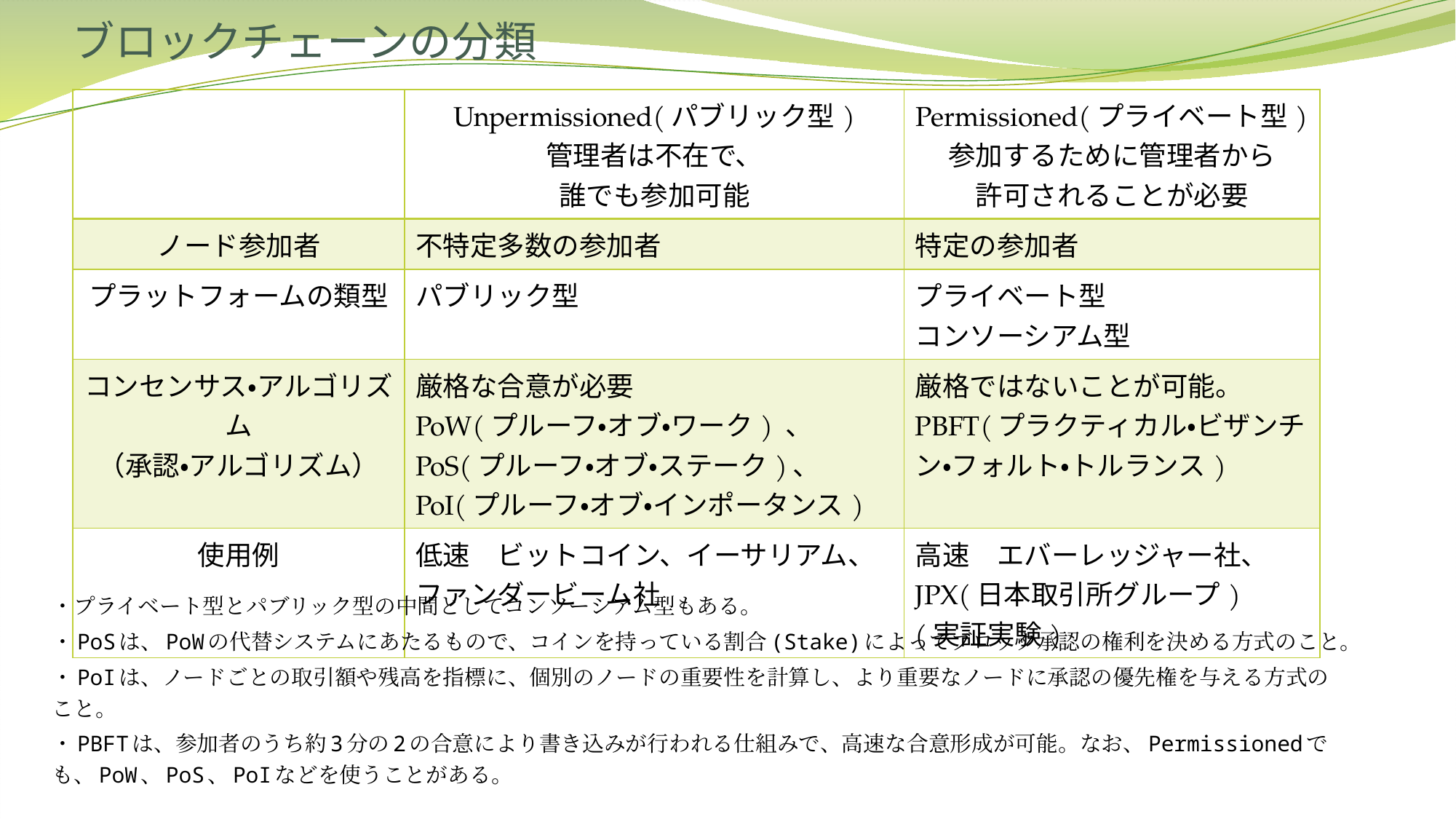

# ブロックチェーンの分類
|  | Unpermissioned(パブリック型) 管理者は不在で、 誰でも参加可能 | Permissioned(プライベート型) 参加するために管理者から 許可されることが必要 |
| --- | --- | --- |
| ノード参加者 | 不特定多数の参加者 | 特定の参加者 |
| プラットフォームの類型 | パブリック型 | プライベート型 コンソーシアム型 |
| コンセンサス・アルゴリズム （承認・アルゴリズム） | 厳格な合意が必要 PoW(プルーフ・オブ・ワーク) 、 PoS(プルーフ・オブ・ステーク)、 PoI(プルーフ・オブ・インポータンス) | 厳格ではないことが可能。 PBFT(プラクティカル・ビザンチン・フォルト・トルランス) |
| 使用例 | 低速　ビットコイン、イーサリアム、ファンダービーム社 | 高速　エバーレッジャー社、 JPX(日本取引所グループ) (実証実験) |
・プライベート型とパブリック型の中間としてコンソーシアム型もある。
・PoSは、PoWの代替システムにあたるもので、コインを持っている割合(Stake)によってブロック承認の権利を決める方式のこと。
・PoIは、ノードごとの取引額や残高を指標に、個別のノードの重要性を計算し、より重要なノードに承認の優先権を与える方式のこと。
・PBFTは、参加者のうち約3分の2の合意により書き込みが行われる仕組みで、高速な合意形成が可能。なお、Permissionedでも、PoW、PoS、PoIなどを使うことがある。